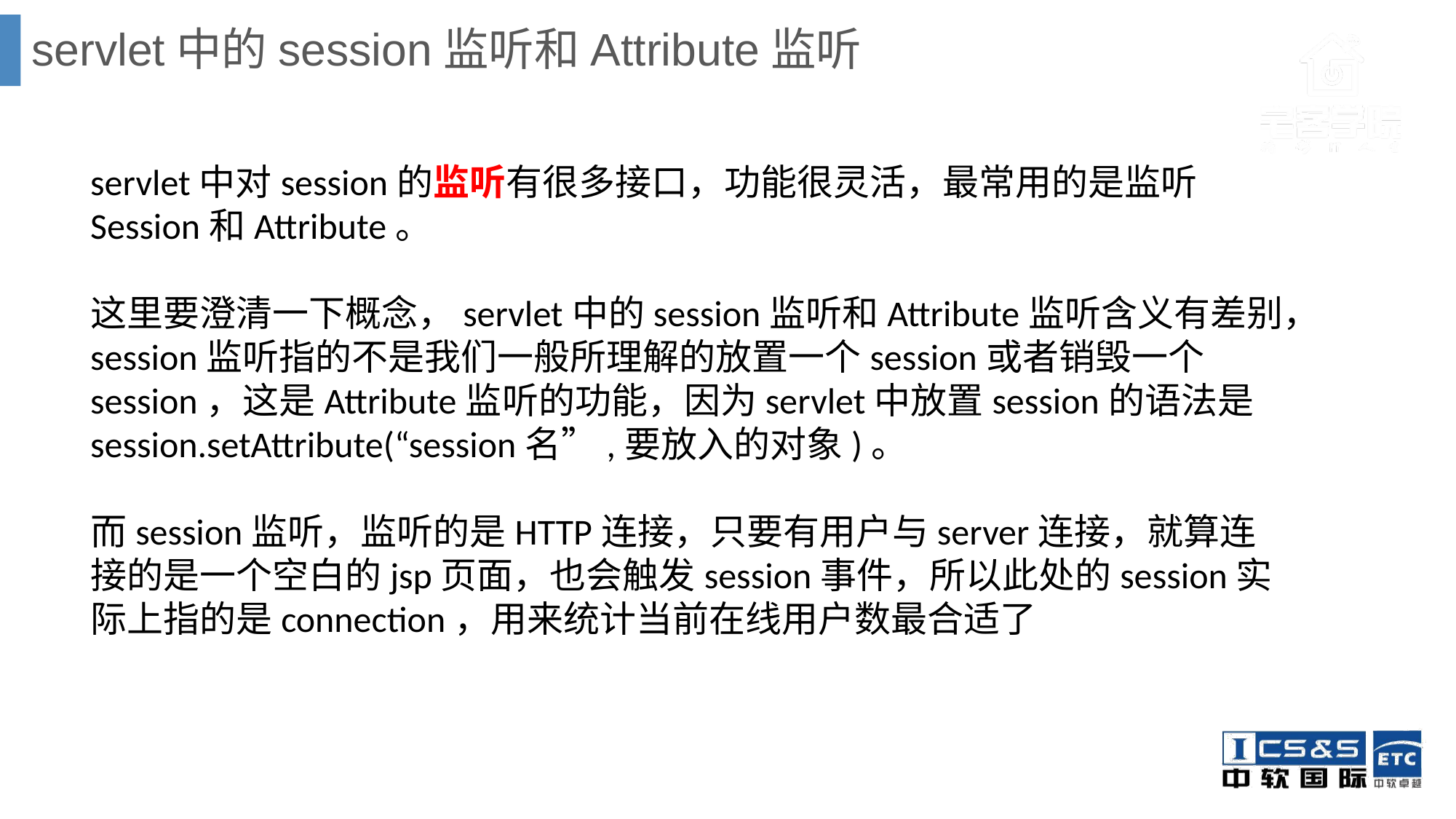

# servlet中的session监听和Attribute监听
servlet中对session的监听有很多接口，功能很灵活，最常用的是监听Session和Attribute。

这里要澄清一下概念，servlet中的session监听和Attribute监听含义有差别，session监听指的不是我们一般所理解的放置一个session或者销毁一个session，这是Attribute监听的功能，因为servlet中放置session的语法是session.setAttribute(“session名”,要放入的对象)。

而session监听，监听的是HTTP连接，只要有用户与server连接，就算连接的是一个空白的jsp页面，也会触发session事件，所以此处的session实际上指的是connection，用来统计当前在线用户数最合适了